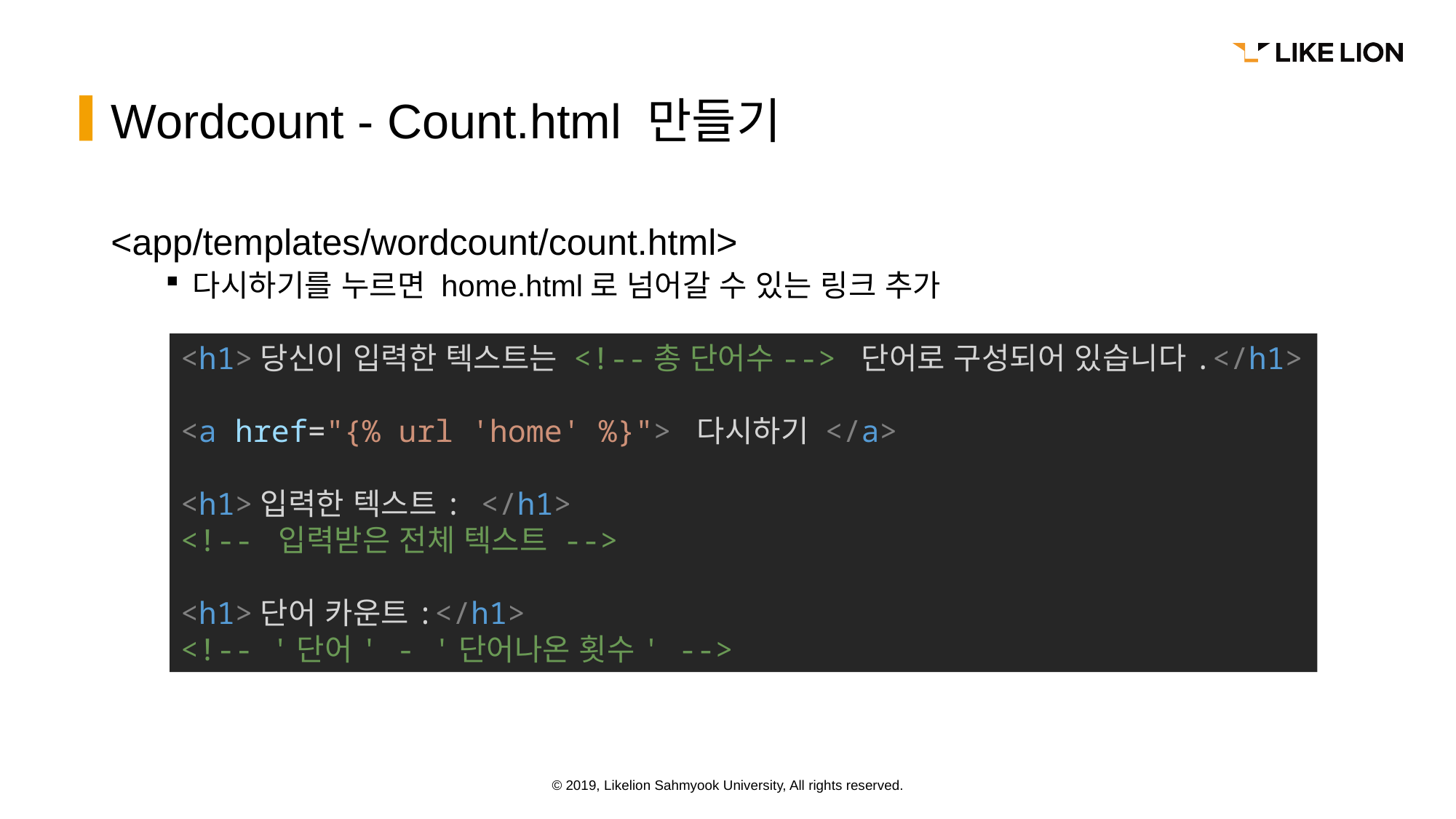

# Wordcount - Count.html 만들기
<app/templates/wordcount/count.html>
다시하기를 누르면 home.html로 넘어갈 수 있는 링크 추가

<h1>당신이 입력한 텍스트는 <!--총 단어수--> 단어로 구성되어 있습니다.</h1>
<a href="{% url 'home' %}"> 다시하기 </a>
<h1>입력한 텍스트: </h1>
<!-- 입력받은 전체 텍스트 -->
<h1>단어 카운트:</h1>
<!-- '단어' - '단어나온 횟수' -->